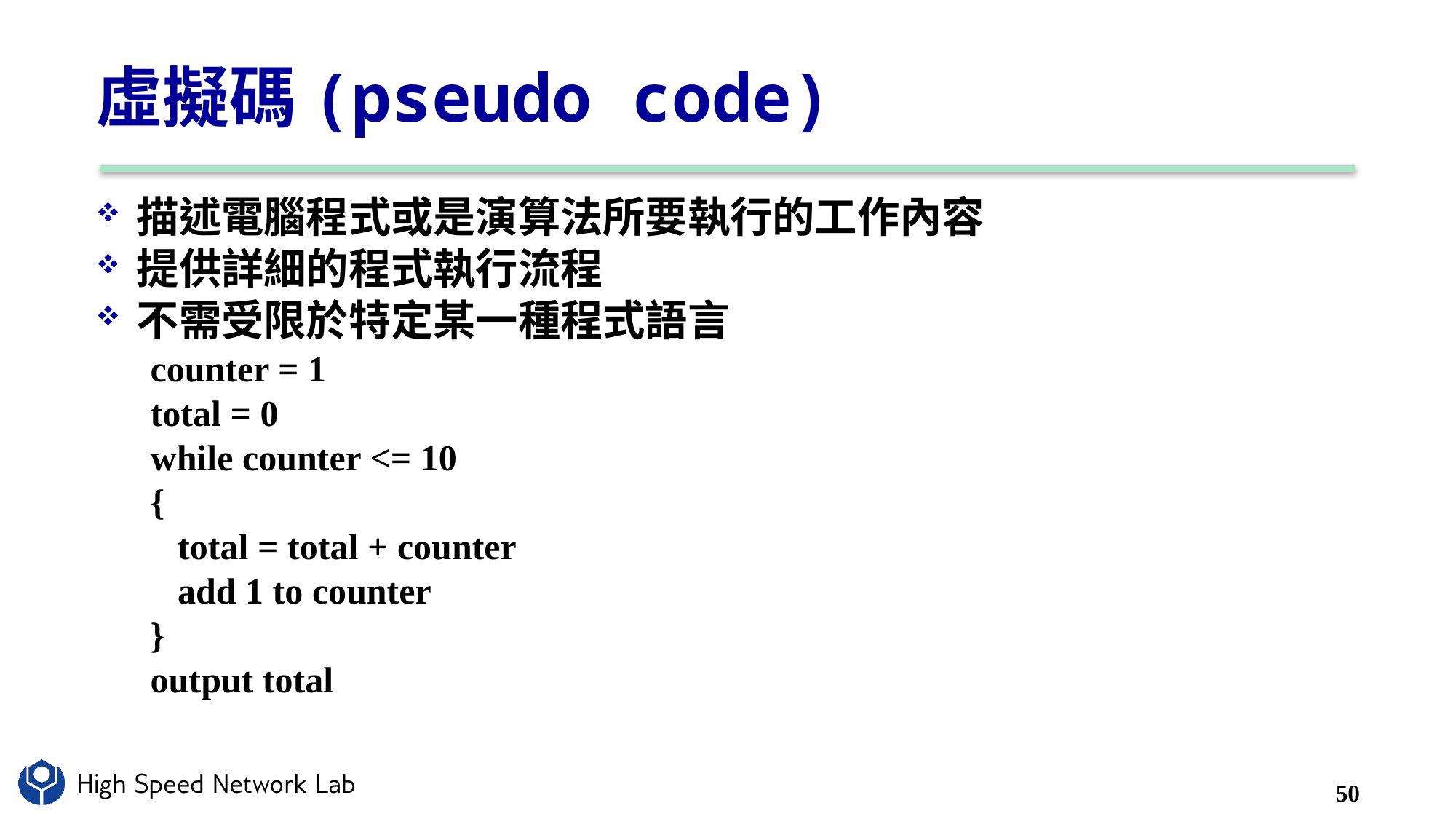

# 虛擬碼(pseudo code)
描述電腦程式或是演算法所要執行的工作內容
提供詳細的程式執行流程
不需受限於特定某一種程式語言
counter = 1
total = 0
while counter <= 10
{
   total = total + counter
   add 1 to counter
}
output total

50